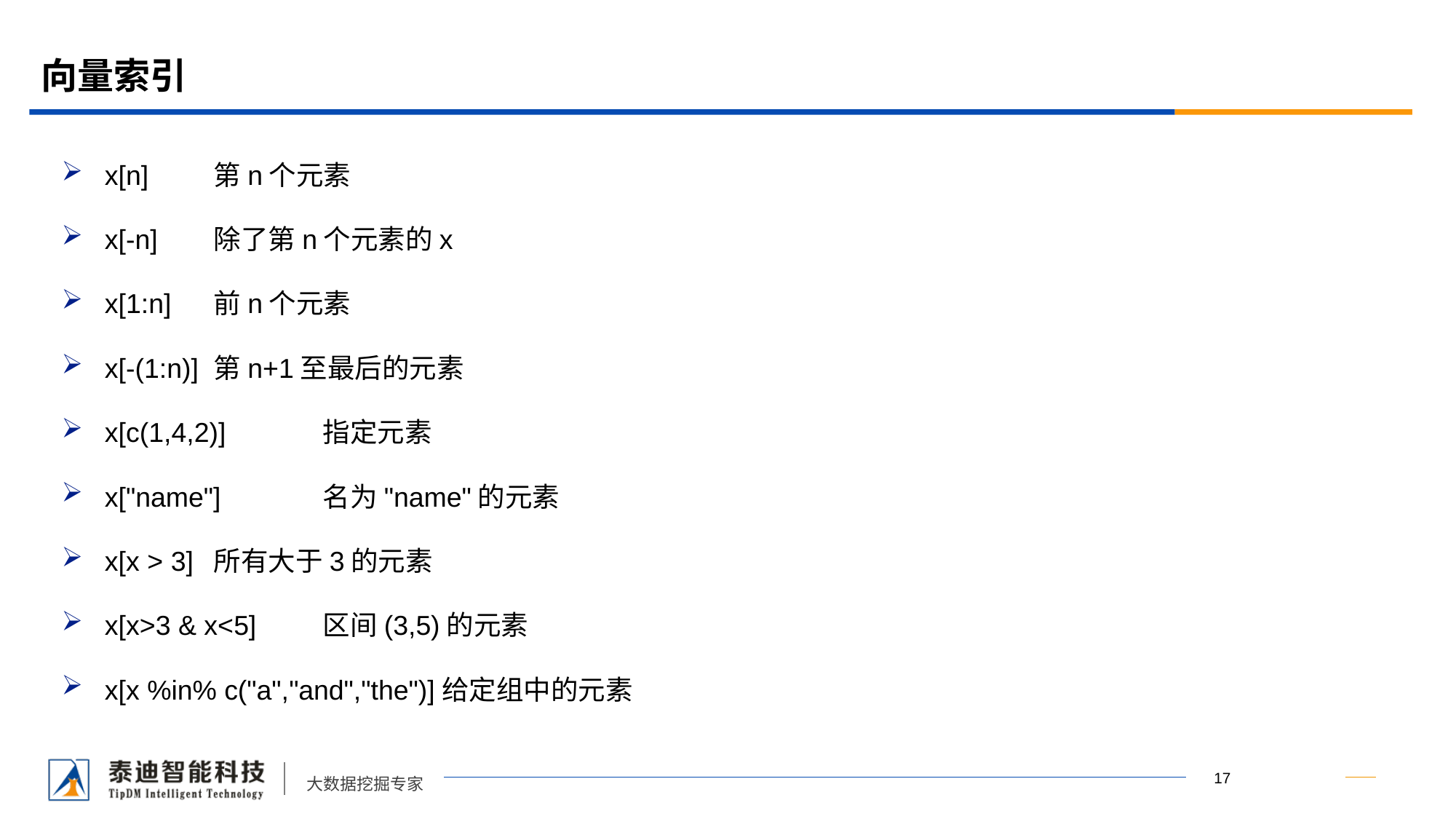

# 向量索引
x[n]	第n个元素
x[-n]	除了第n个元素的x
x[1:n]	前n个元素
x[-(1:n)]	第n+1至最后的元素
x[c(1,4,2)]	指定元素
x["name"]	名为"name"的元素
x[x > 3]	所有大于3的元素
x[x>3 & x<5]	区间(3,5)的元素
x[x %in% c("a","and","the")]给定组中的元素